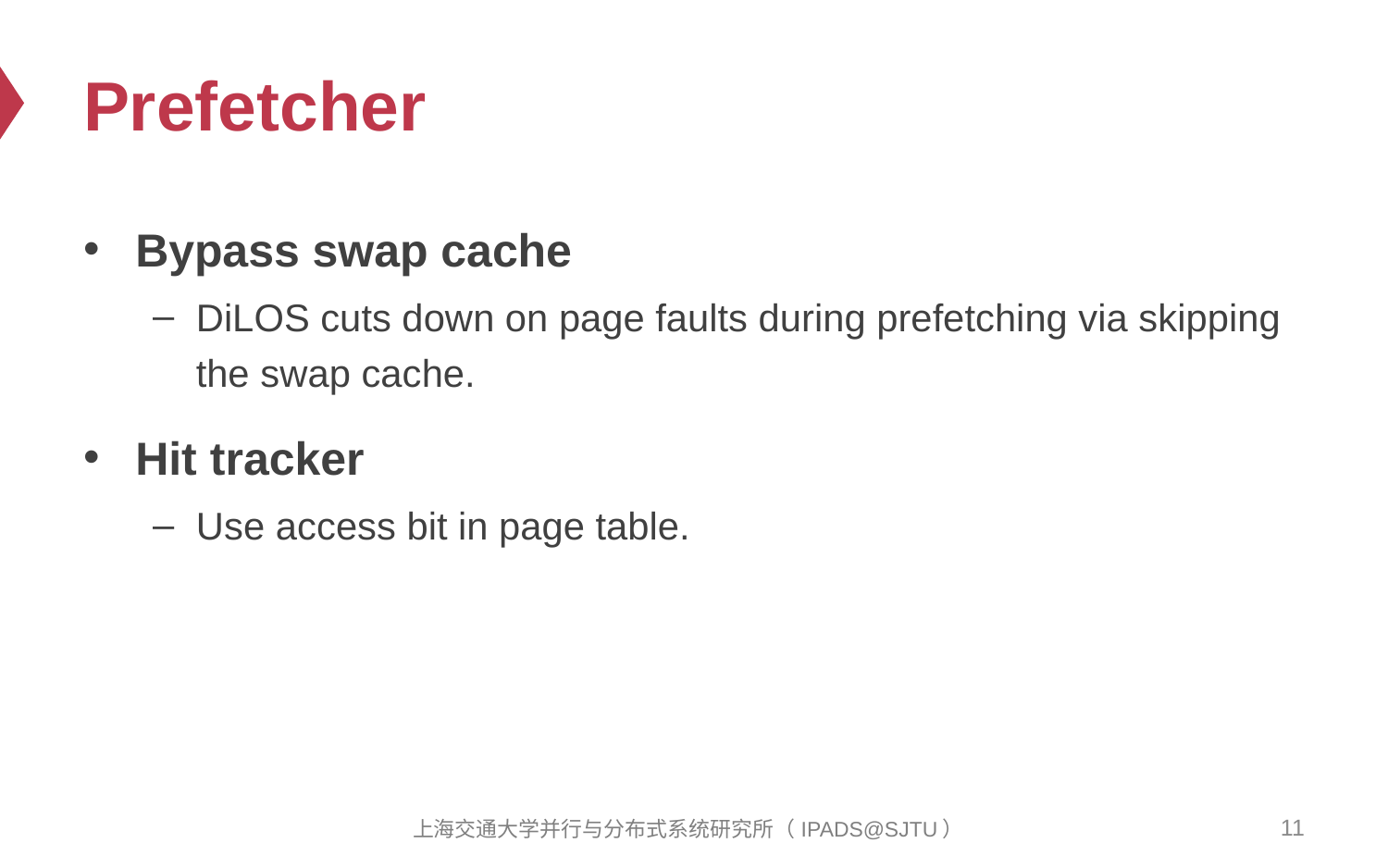

# Prefetcher
Bypass swap cache
DiLOS cuts down on page faults during prefetching via skipping the swap cache.
Hit tracker
Use access bit in page table.
11
上海交通大学并行与分布式系统研究所（IPADS@SJTU）